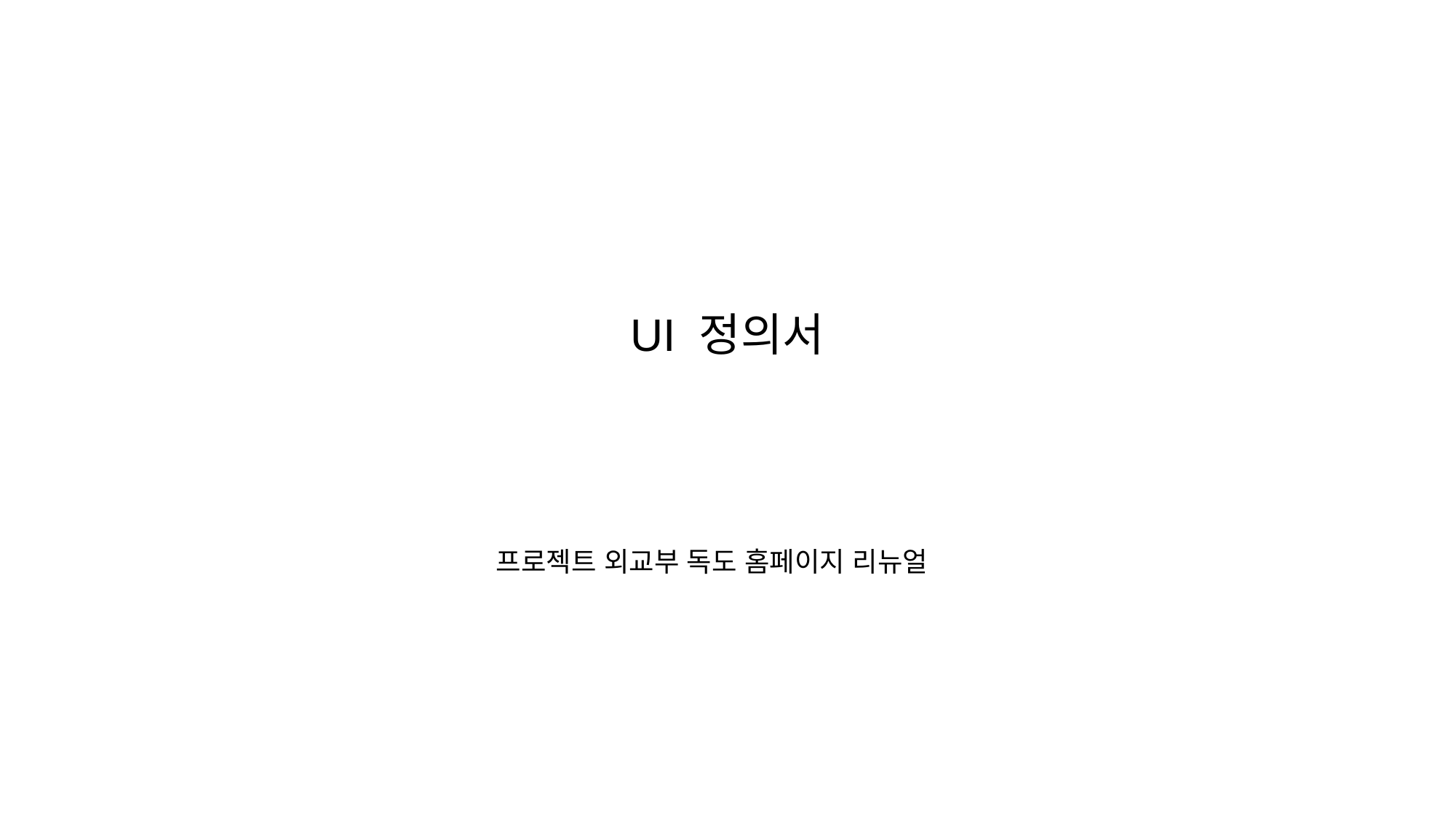

UI 정의서
프로젝트 외교부 독도 홈페이지 리뉴얼